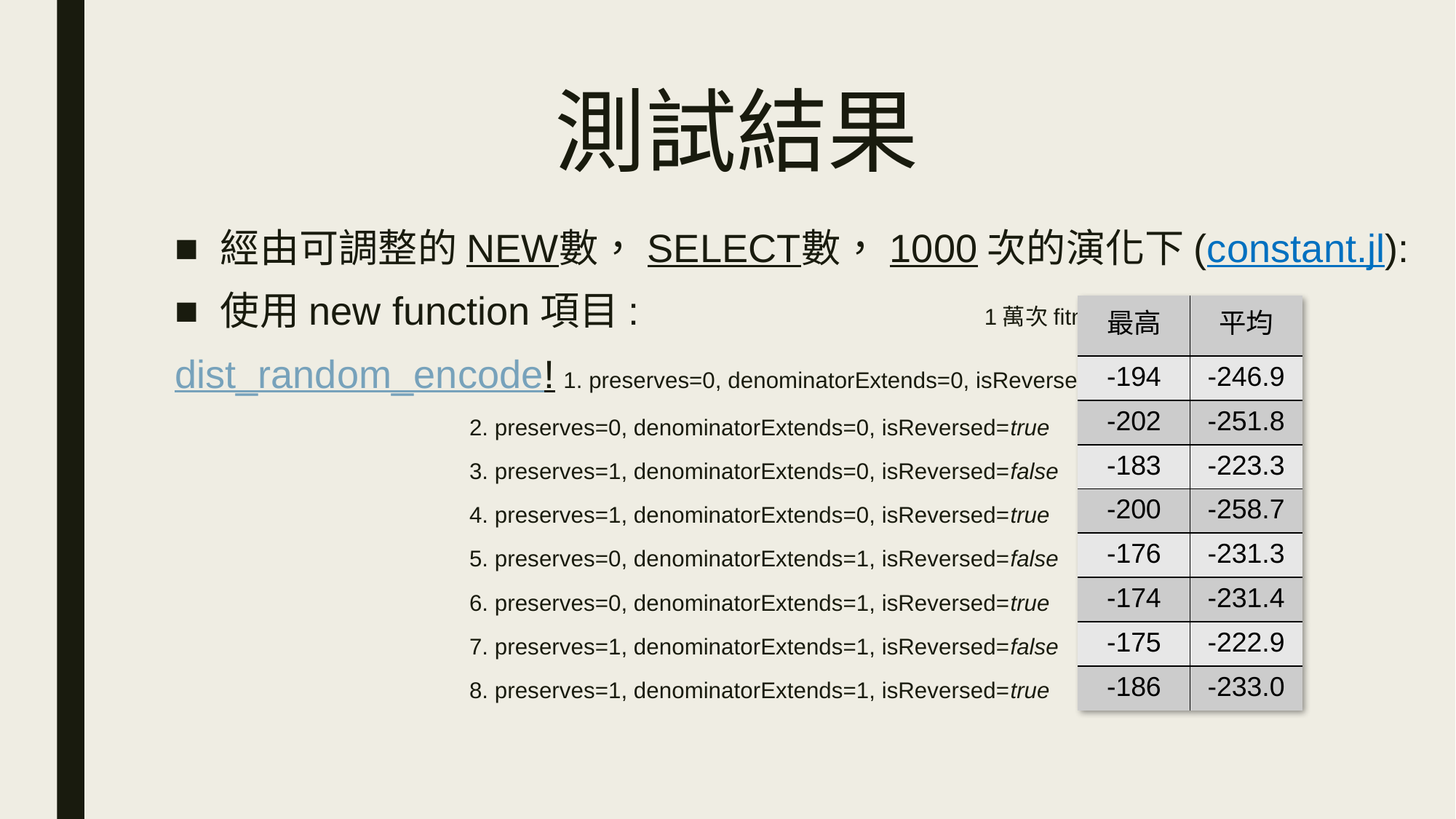

# 測試結果
經由可調整的NEW數，SELECT數，1000次的演化下(constant.jl):
使用new function項目:		                    1萬次fitness中:
dist_random_encode! 1. preserves=0, denominatorExtends=0, isReversed=false
		            2. preserves=0, denominatorExtends=0, isReversed=true
		            3. preserves=1, denominatorExtends=0, isReversed=false
		            4. preserves=1, denominatorExtends=0, isReversed=true
		            5. preserves=0, denominatorExtends=1, isReversed=false
		            6. preserves=0, denominatorExtends=1, isReversed=true
		            7. preserves=1, denominatorExtends=1, isReversed=false
		            8. preserves=1, denominatorExtends=1, isReversed=true
| 最高 | 平均 |
| --- | --- |
| -194 | -246.9 |
| -202 | -251.8 |
| -183 | -223.3 |
| -200 | -258.7 |
| -176 | -231.3 |
| -174 | -231.4 |
| -175 | -222.9 |
| -186 | -233.0 |